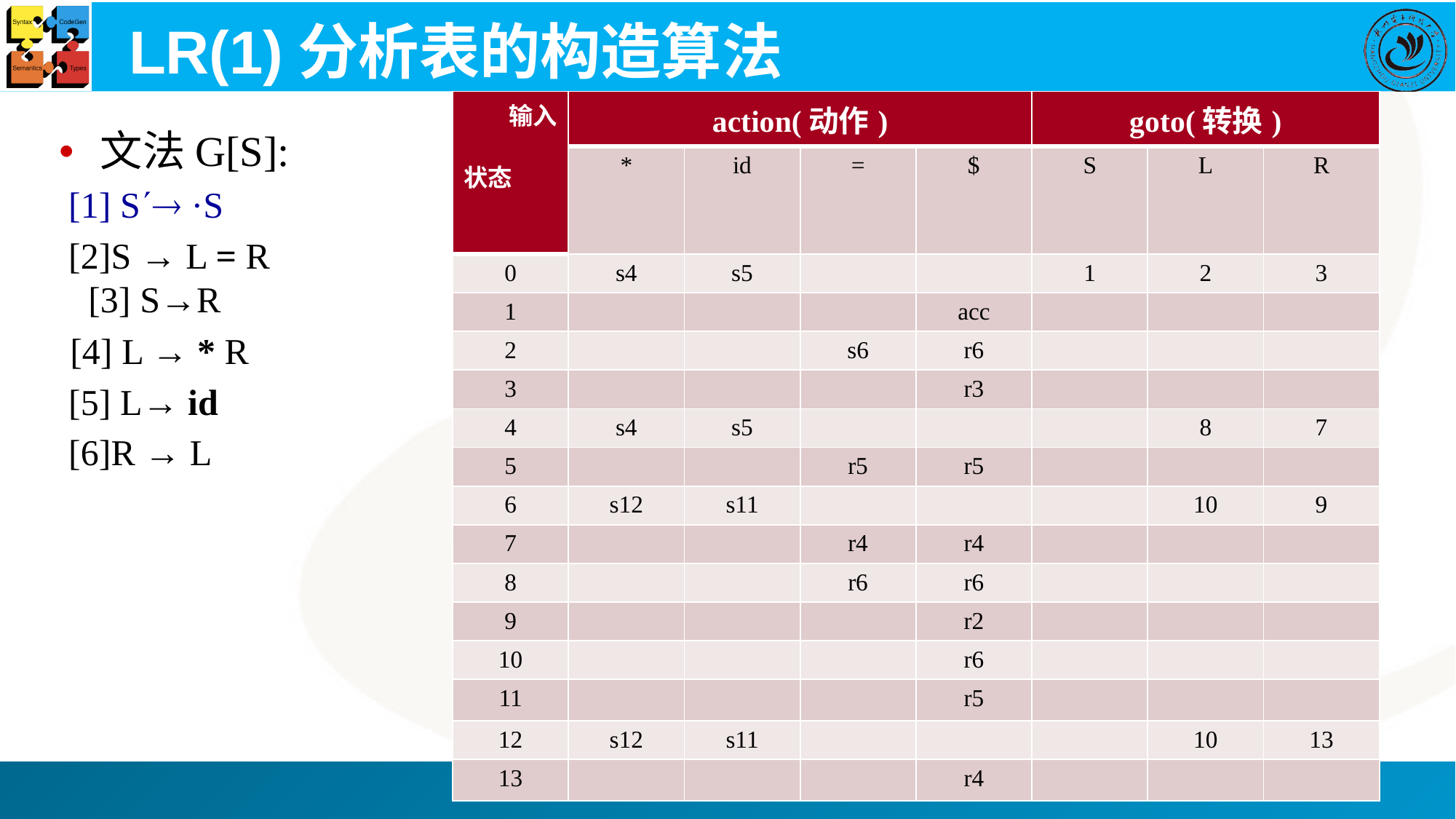

# LR(1)分析表的构造算法
| 输入 状态 | action(动作) |  |  |  | goto(转换) |  |  |
| --- | --- | --- | --- | --- | --- | --- | --- |
|  | \* | id | = | $ | S | L | R |
| 0 | s4 | s5 |  |  | 1 | 2 | 3 |
| 1 |  |  |  | acc |  |  |  |
| 2 |  |  | s6 | r6 |  |  |  |
| 3 |  |  |  | r3 |  |  |  |
| 4 | s4 | s5 |  |  |  | 8 | 7 |
| 5 |  |  | r5 | r5 |  |  |  |
| 6 | s12 | s11 |  |  |  | 10 | 9 |
| 7 |  |  | r4 | r4 |  |  |  |
| 8 |  |  | r6 | r6 |  |  |  |
| 9 |  |  |  | r2 |  |  |  |
| 10 |  |  |  | r6 |  |  |  |
| 11 |  |  |  | r5 |  |  |  |
| 12 | s12 | s11 |  |  |  | 10 | 13 |
| 13 |  |  |  | r4 |  |  |  |
文法G[S]:
 [1] S′→ ·S
 [2]S → L = R      [3] S→R
[4] L → * R
 [5] L→ id
 [6]R → L
13